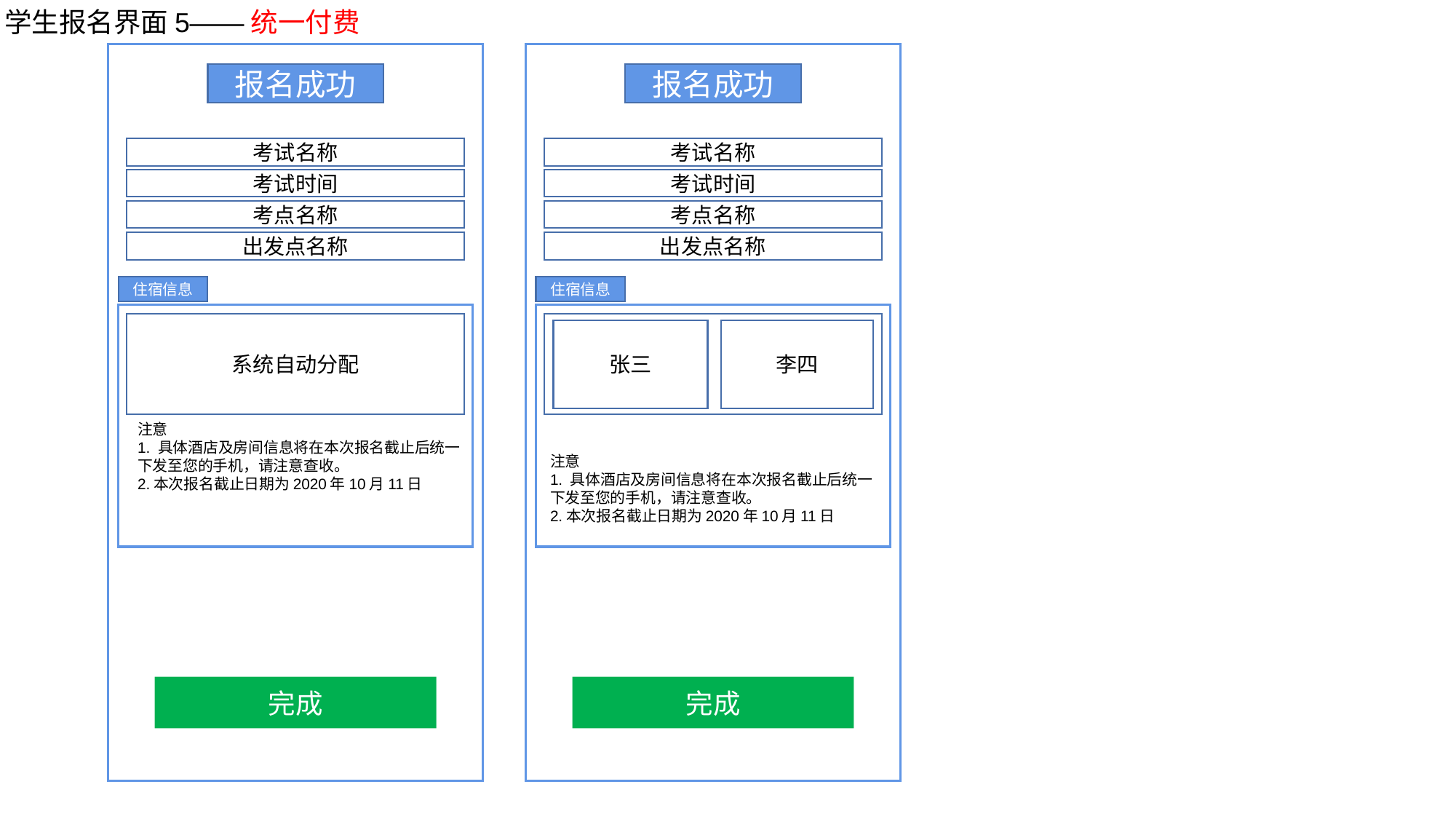

学生报名界面5——统一付费

报名成功
报名成功
考试名称
考试名称
考试时间
考试时间
考点名称
考点名称
出发点名称
出发点名称
住宿信息
住宿信息

系统自动分配

张三
李四
注意
1. 具体酒店及房间信息将在本次报名截止后统一下发至您的手机，请注意查收。
2.本次报名截止日期为2020年10月11日
注意
1. 具体酒店及房间信息将在本次报名截止后统一下发至您的手机，请注意查收。
2.本次报名截止日期为2020年10月11日
完成
完成